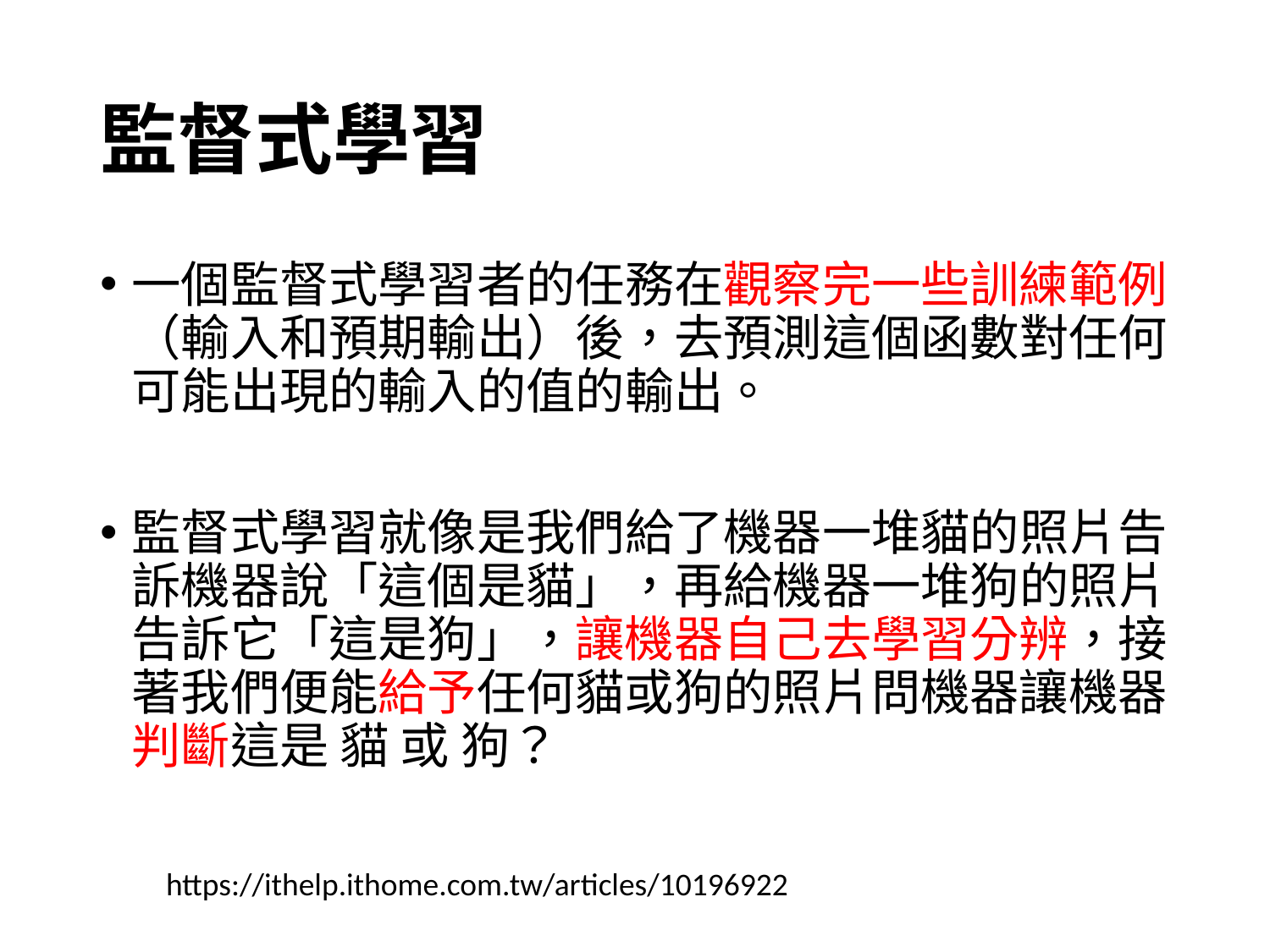

# 監督式學習
一個監督式學習者的任務在觀察完一些訓練範例（輸入和預期輸出）後，去預測這個函數對任何可能出現的輸入的值的輸出。

監督式學習就像是我們給了機器一堆貓的照片告訴機器說「這個是貓」，再給機器一堆狗的照片告訴它「這是狗」，讓機器自己去學習分辨，接著我們便能給予任何貓或狗的照片問機器讓機器判斷這是 貓 或 狗？

https://ithelp.ithome.com.tw/articles/10196922